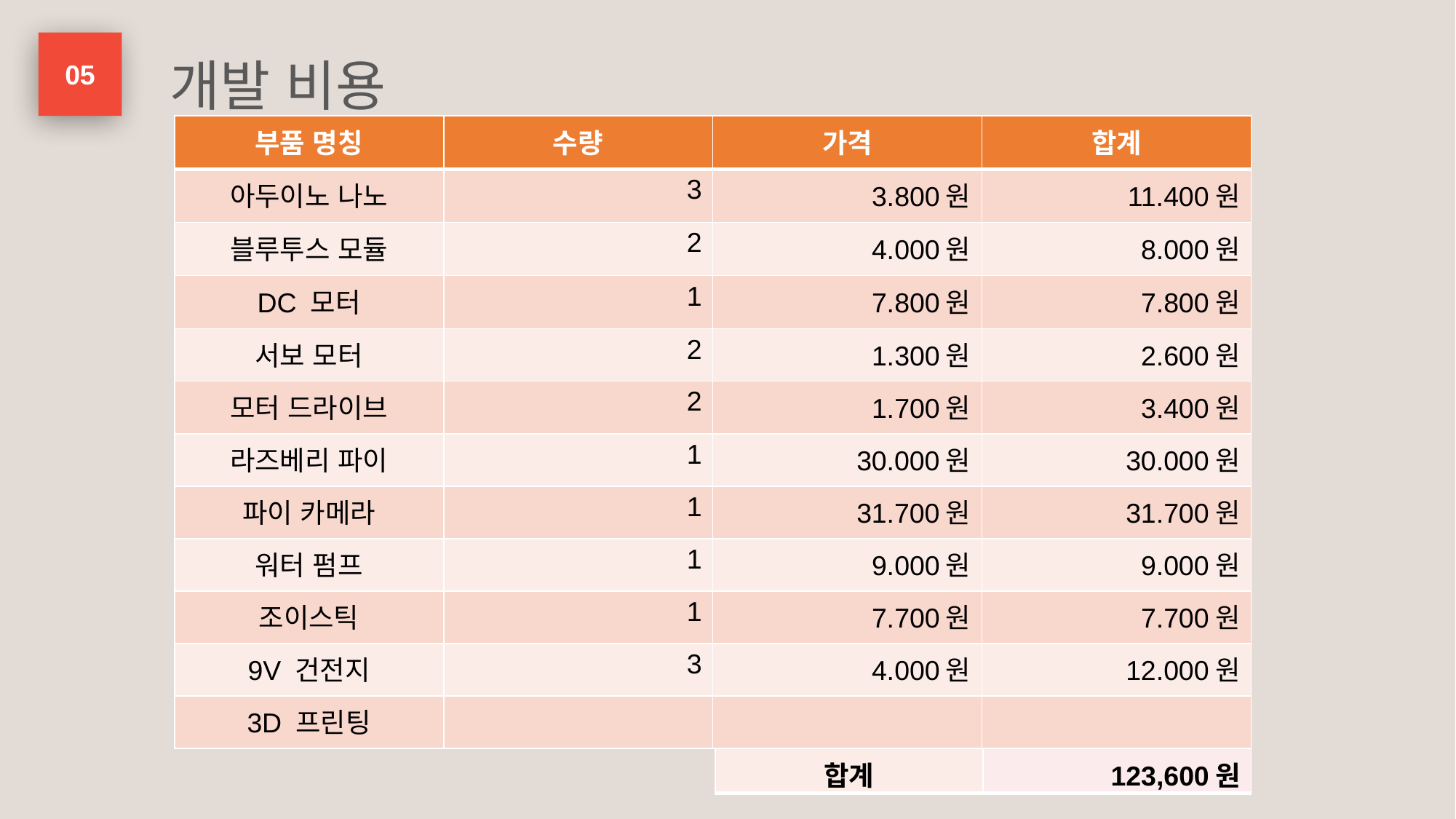

개발 비용
05
| 부품 명칭 | 수량 | 가격 | 합계 |
| --- | --- | --- | --- |
| 아두이노 나노 | 3 | 3.800원 | 11.400원 |
| 블루투스 모듈 | 2 | 4.000원 | 8.000원 |
| DC 모터 | 1 | 7.800원 | 7.800원 |
| 서보 모터 | 2 | 1.300원 | 2.600원 |
| 모터 드라이브 | 2 | 1.700원 | 3.400원 |
| 라즈베리 파이 | 1 | 30.000원 | 30.000원 |
| 파이 카메라 | 1 | 31.700원 | 31.700원 |
| 워터 펌프 | 1 | 9.000원 | 9.000원 |
| 조이스틱 | 1 | 7.700원 | 7.700원 |
| 9V 건전지 | 3 | 4.000원 | 12.000원 |
| 3D 프린팅 |  |  |  |
| 합계 | 123,600원 |
| --- | --- |